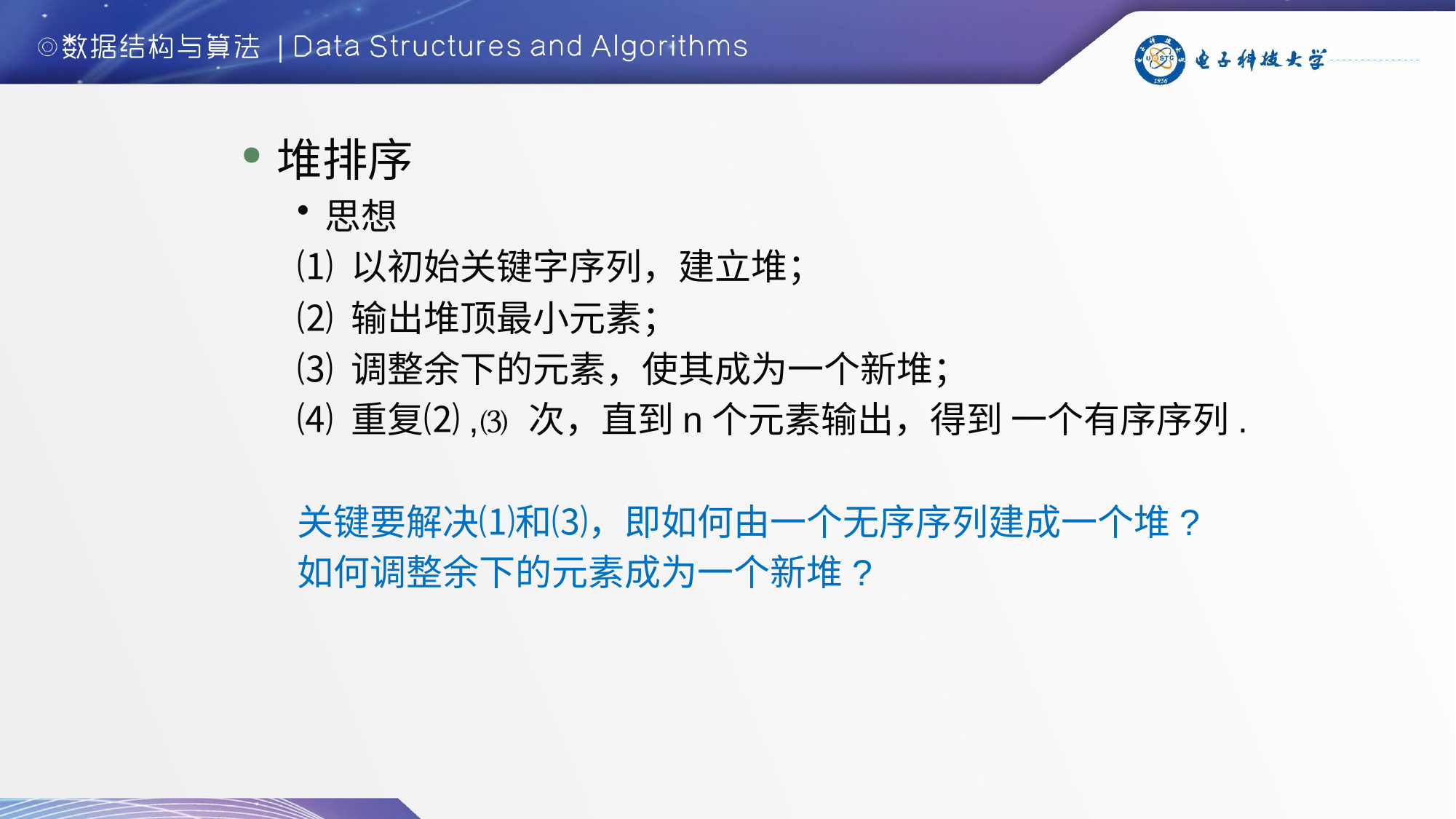

堆排序
思想
⑴ 以初始关键字序列，建立堆；
⑵ 输出堆顶最小元素；
⑶ 调整余下的元素，使其成为一个新堆；
⑷ 重复⑵,⑶ 次，直到n个元素输出，得到 一个有序序列.

关键要解决⑴和⑶，即如何由一个无序序列建成一个堆?
如何调整余下的元素成为一个新堆?